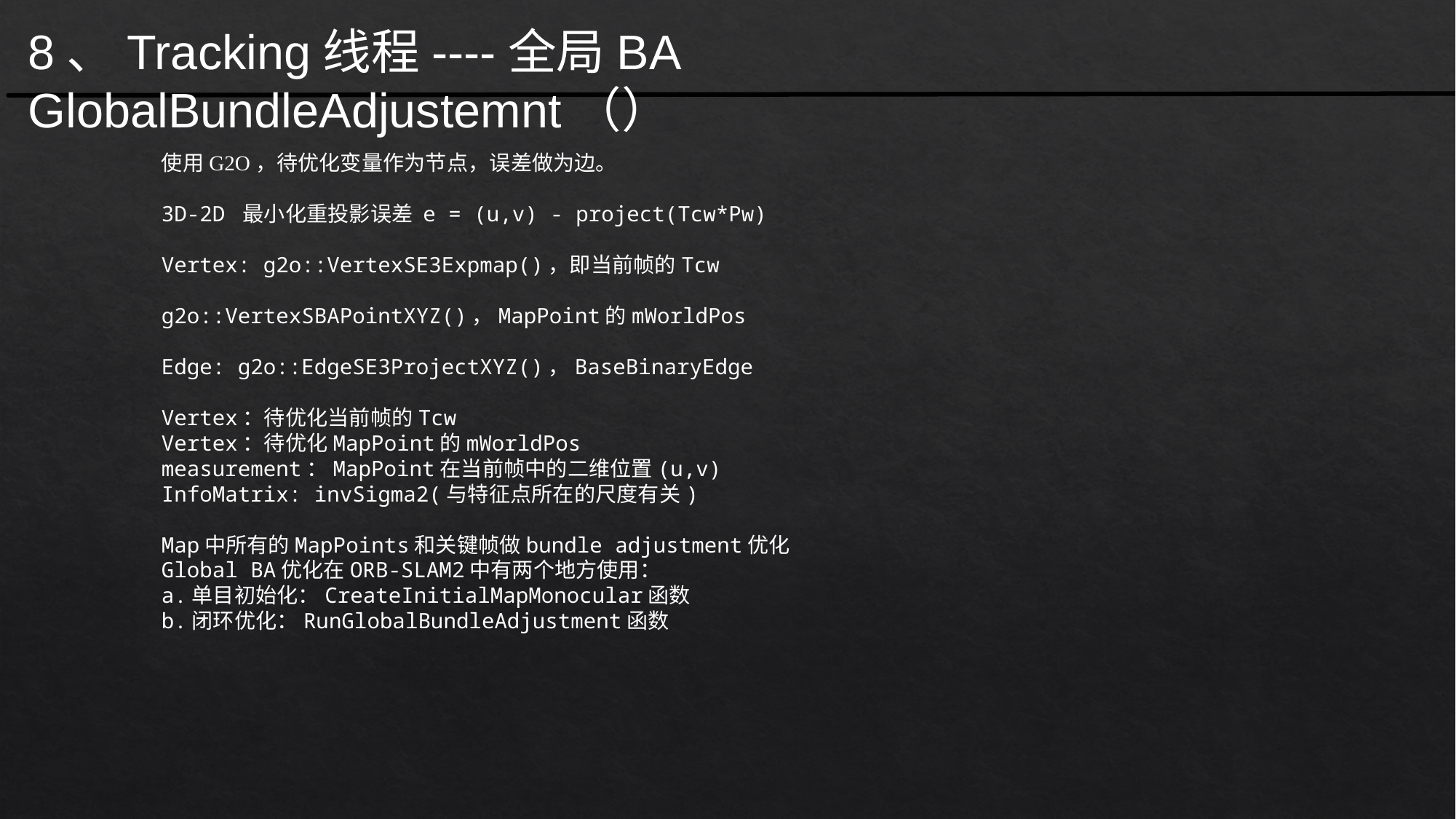

8、Tracking线程----全局BA  GlobalBundleAdjustemnt（）
使用G2O，待优化变量作为节点，误差做为边。

3D-2D 最小化重投影误差 e = (u,v) - project(Tcw*Pw)
Vertex: g2o::VertexSE3Expmap()，即当前帧的Tcw
g2o::VertexSBAPointXYZ()，MapPoint的mWorldPos
Edge: g2o::EdgeSE3ProjectXYZ()，BaseBinaryEdge
Vertex：待优化当前帧的Tcw
Vertex：待优化MapPoint的mWorldPos
measurement：MapPoint在当前帧中的二维位置(u,v)
InfoMatrix: invSigma2(与特征点所在的尺度有关)
Map中所有的MapPoints和关键帧做bundle adjustment优化
Global BA优化在ORB-SLAM2中有两个地方使用：
a.单目初始化：CreateInitialMapMonocular函数
b.闭环优化：RunGlobalBundleAdjustment函数